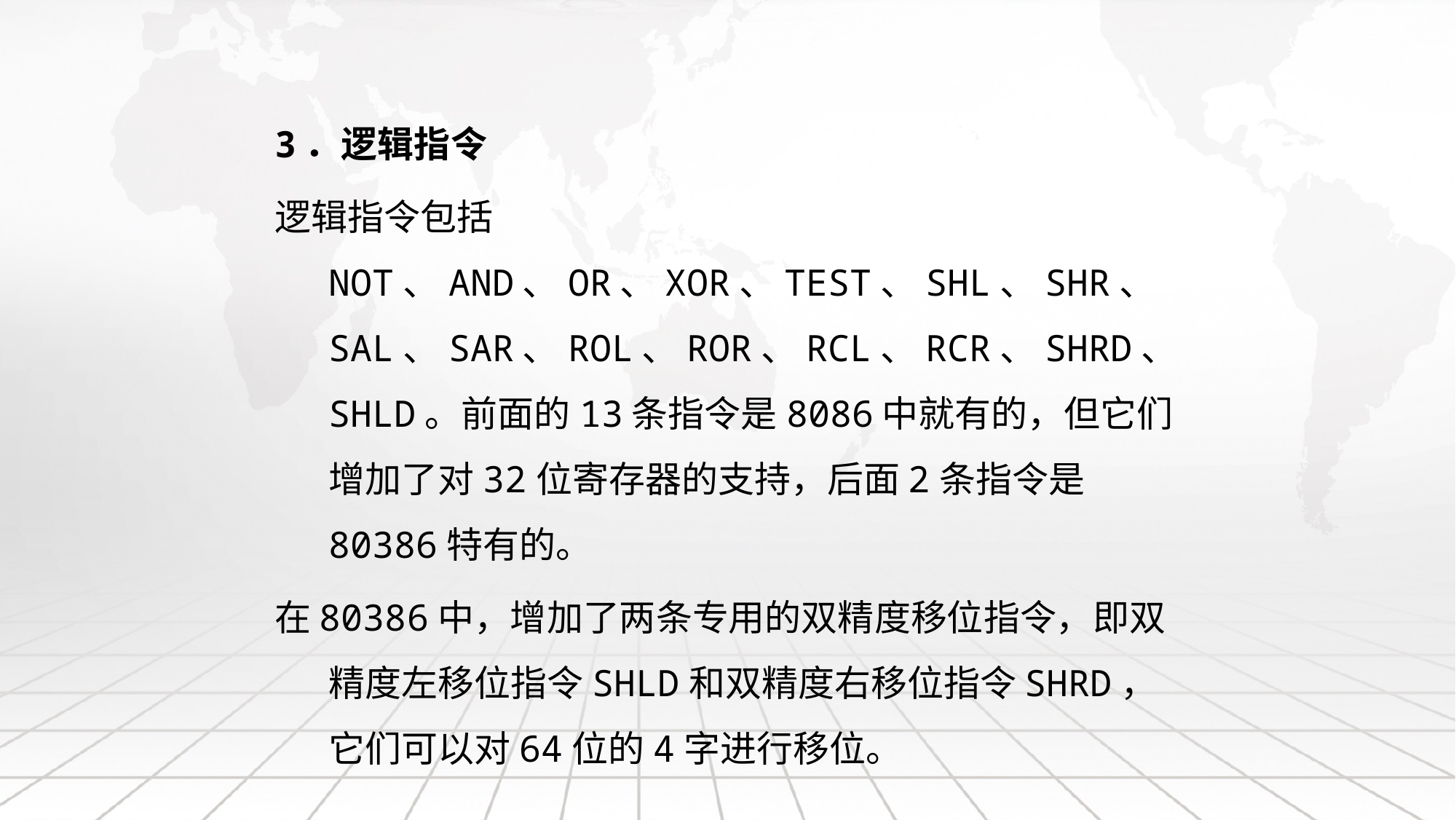

3．逻辑指令
逻辑指令包括NOT、AND、OR、XOR、TEST、SHL、SHR、SAL、SAR、ROL、ROR、RCL、RCR、SHRD、SHLD。前面的13条指令是8086中就有的，但它们增加了对32位寄存器的支持，后面2条指令是80386特有的。
在80386中，增加了两条专用的双精度移位指令，即双精度左移位指令SHLD和双精度右移位指令SHRD，它们可以对64位的4字进行移位。